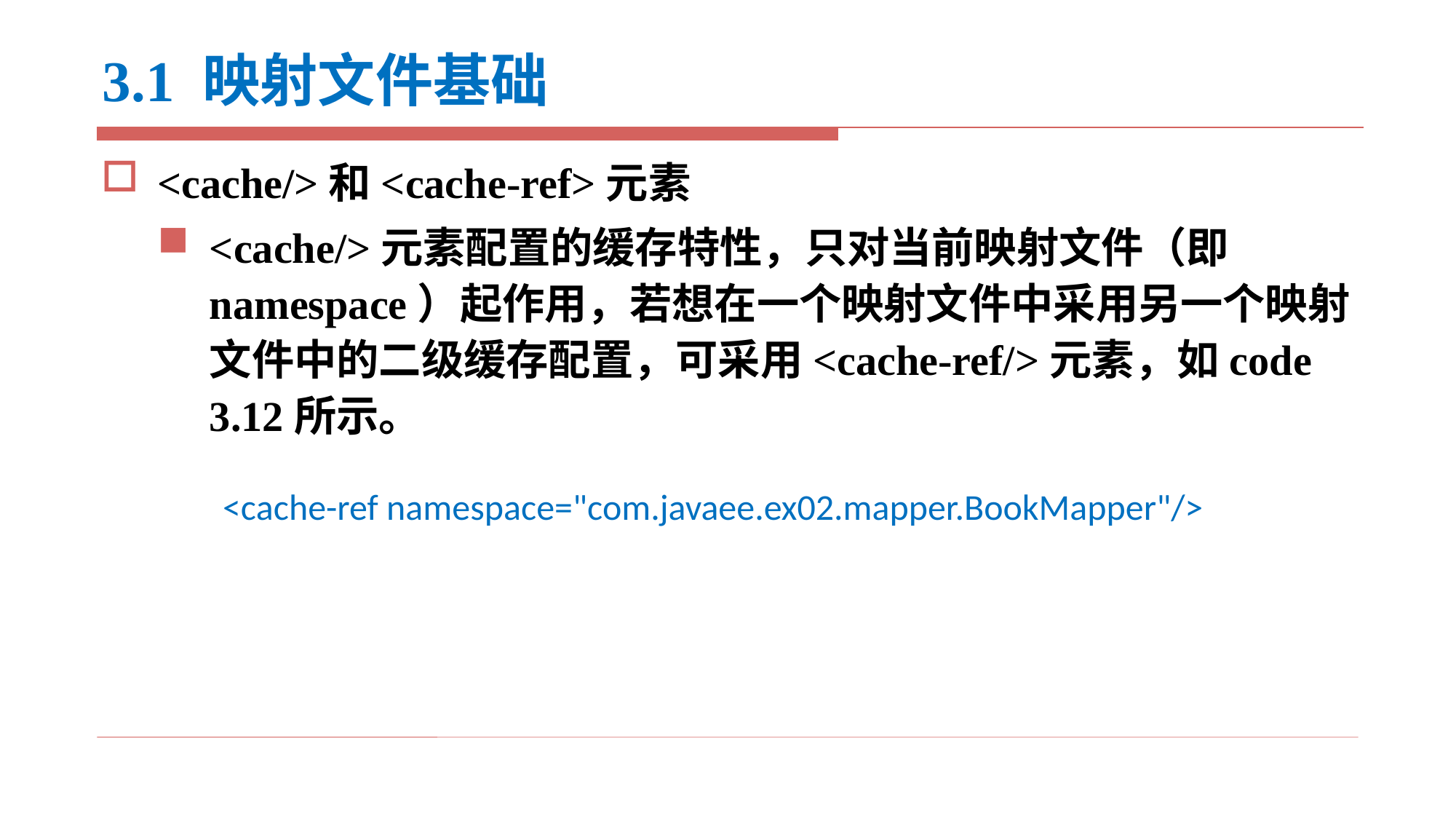

# 3.1 映射文件基础
<cache/>和<cache-ref>元素
<cache/>元素配置的缓存特性，只对当前映射文件（即namespace）起作用，若想在一个映射文件中采用另一个映射文件中的二级缓存配置，可采用<cache-ref/>元素，如code 3.12所示。

<cache-ref namespace="com.javaee.ex02.mapper.BookMapper"/>
17